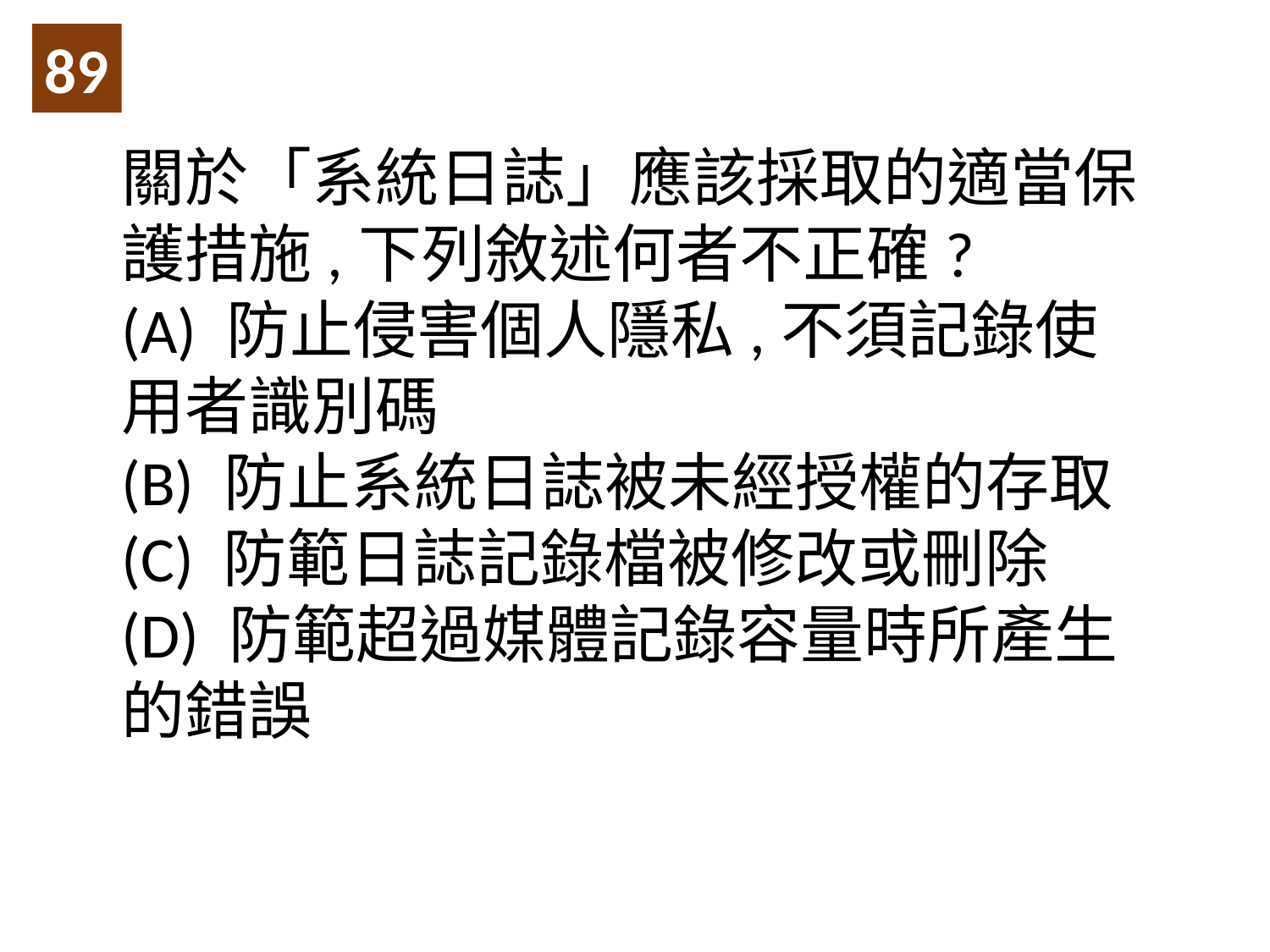

89
關於「系統日誌」應該採取的適當保護措施,下列敘述何者不正確?
(A) 防止侵害個人隱私,不須記錄使用者識別碼
(B) 防止系統日誌被未經授權的存取
(C) 防範日誌記錄檔被修改或刪除
(D) 防範超過媒體記錄容量時所產生的錯誤